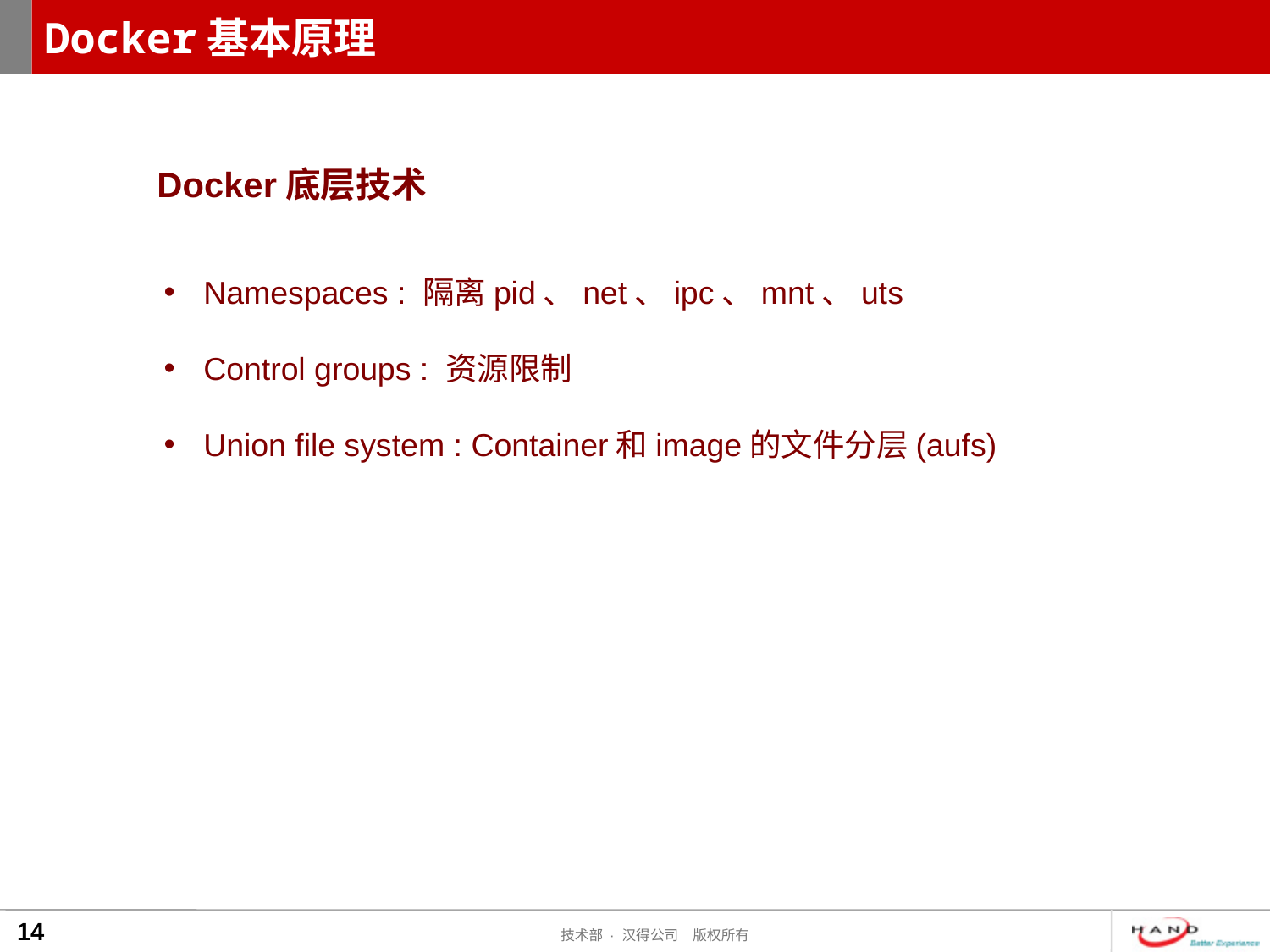

# Docker基本原理
Docker底层技术
Namespaces : 隔离pid、net、ipc、mnt、uts

Control groups : 资源限制

Union file system : Container和image的文件分层(aufs)
14